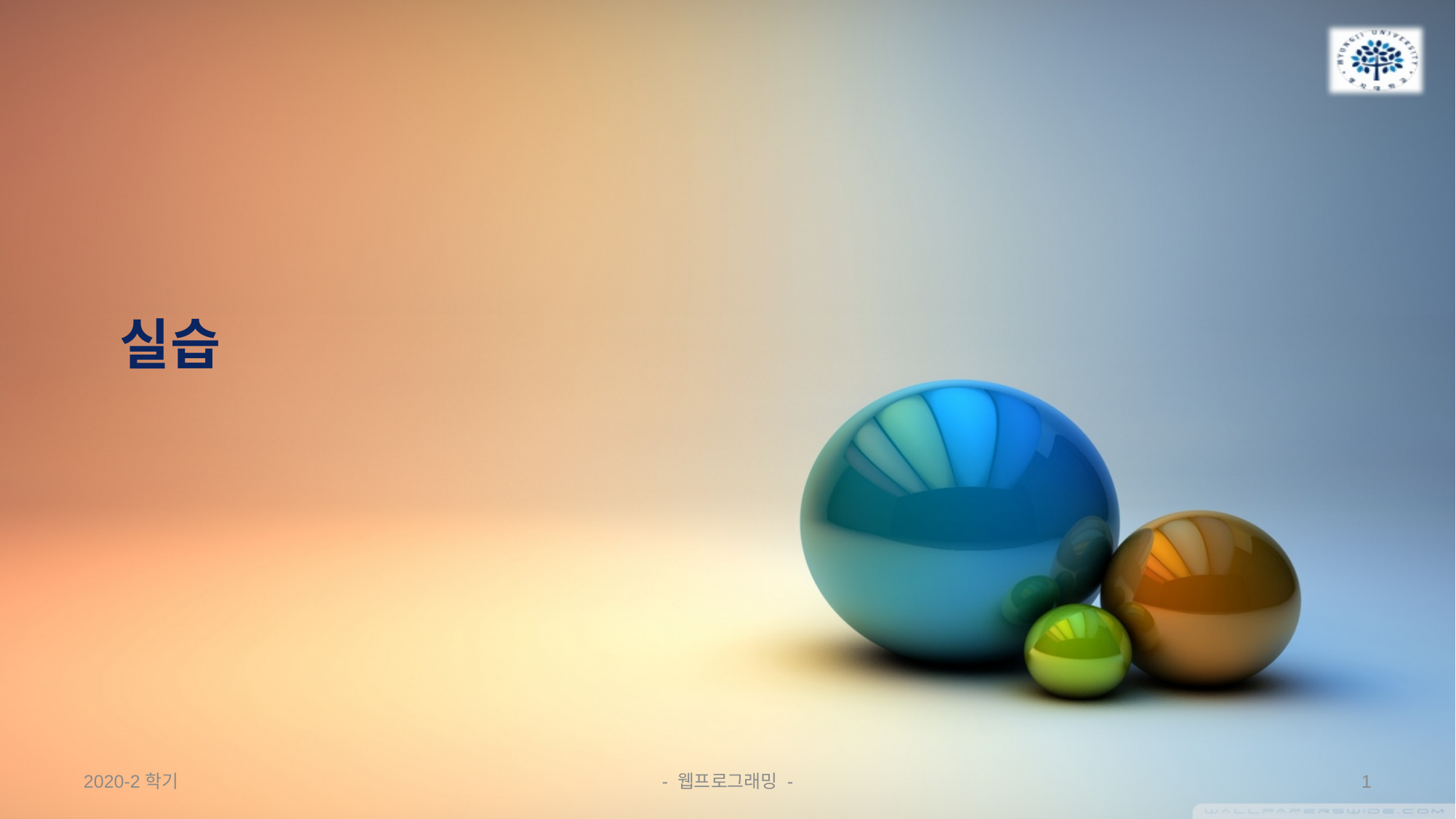

# 실습

2020-2학기
- 웹프로그래밍 -
1